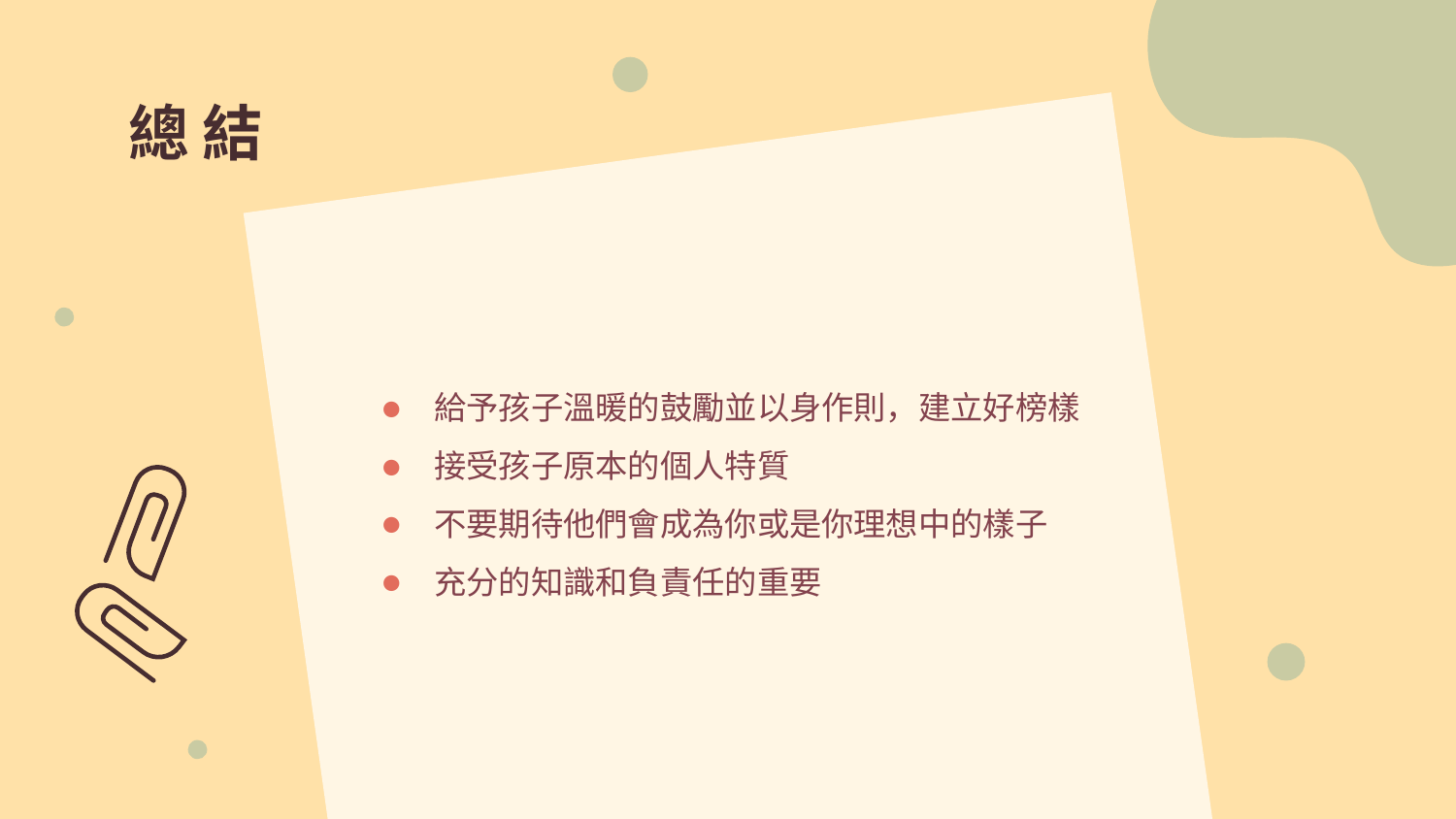

# 總 結

給予孩子溫暖的鼓勵並以身作則，建立好榜樣
接受孩子原本的個人特質
不要期待他們會成為你或是你理想中的樣子
充分的知識和負責任的重要